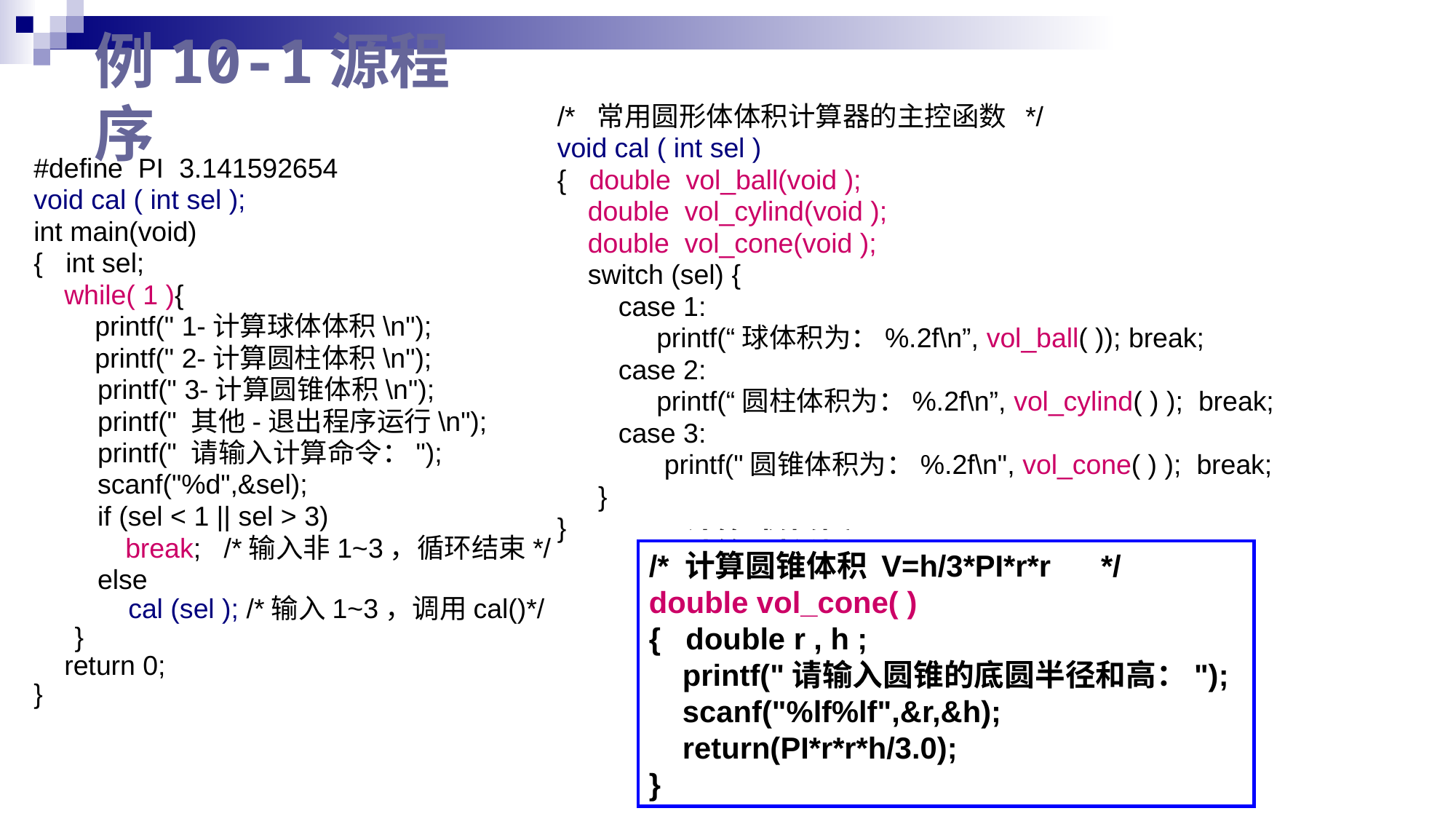

# 例10-1源程序
/*  常用圆形体体积计算器的主控函数  */
void cal ( int sel )
{   double  vol_ball(void );
    double  vol_cylind(void );
    double  vol_cone(void );
    switch (sel) {
        case 1:
             printf(“球体积为：%.2f\n”, vol_ball( )); break;
        case 2:
             printf(“圆柱体积为：%.2f\n”, vol_cylind( ) );  break;
        case 3:
              printf("圆锥体积为：%.2f\n", vol_cone( ) );  break;
	}
}
#define  PI  3.141592654
void cal ( int sel );
int main(void)
{   int sel;
    while( 1 ){
        printf(" 1-计算球体体积\n");
        printf(" 2-计算圆柱体积\n");
	   printf(" 3-计算圆锥体积\n");
	   printf(" 其他-退出程序运行\n");
	   printf(" 请输入计算命令：");
	   scanf("%d",&sel);
	   if (sel < 1 || sel > 3)
            break;   /*输入非1~3，循环结束*/
	   else
	       cal (sel ); /*输入1~3，调用cal()*/
	}
    return 0;
}
/* 计算球体体积 V=4/3*PI*r*r*r */
double vol_ball( )
{    double r ;
     printf("请输入球的半径：");
     scanf("%lf",&r);
     return(4.0/3.0*PI*r*r*r);
}
/* 计算圆柱体积 V=PI*r*r*h     */
double vol_cylind( )
{   double r , h ;
    printf("请输入圆柱的底圆半径和高：");
    scanf("%lf%lf",&r,&h);
    return(PI*r*r*h);
}
/* 计算圆锥体积 V=h/3*PI*r*r      */
double vol_cone( )
{   double r , h ;
    printf("请输入圆锥的底圆半径和高：");
    scanf("%lf%lf",&r,&h);
    return(PI*r*r*h/3.0);
}